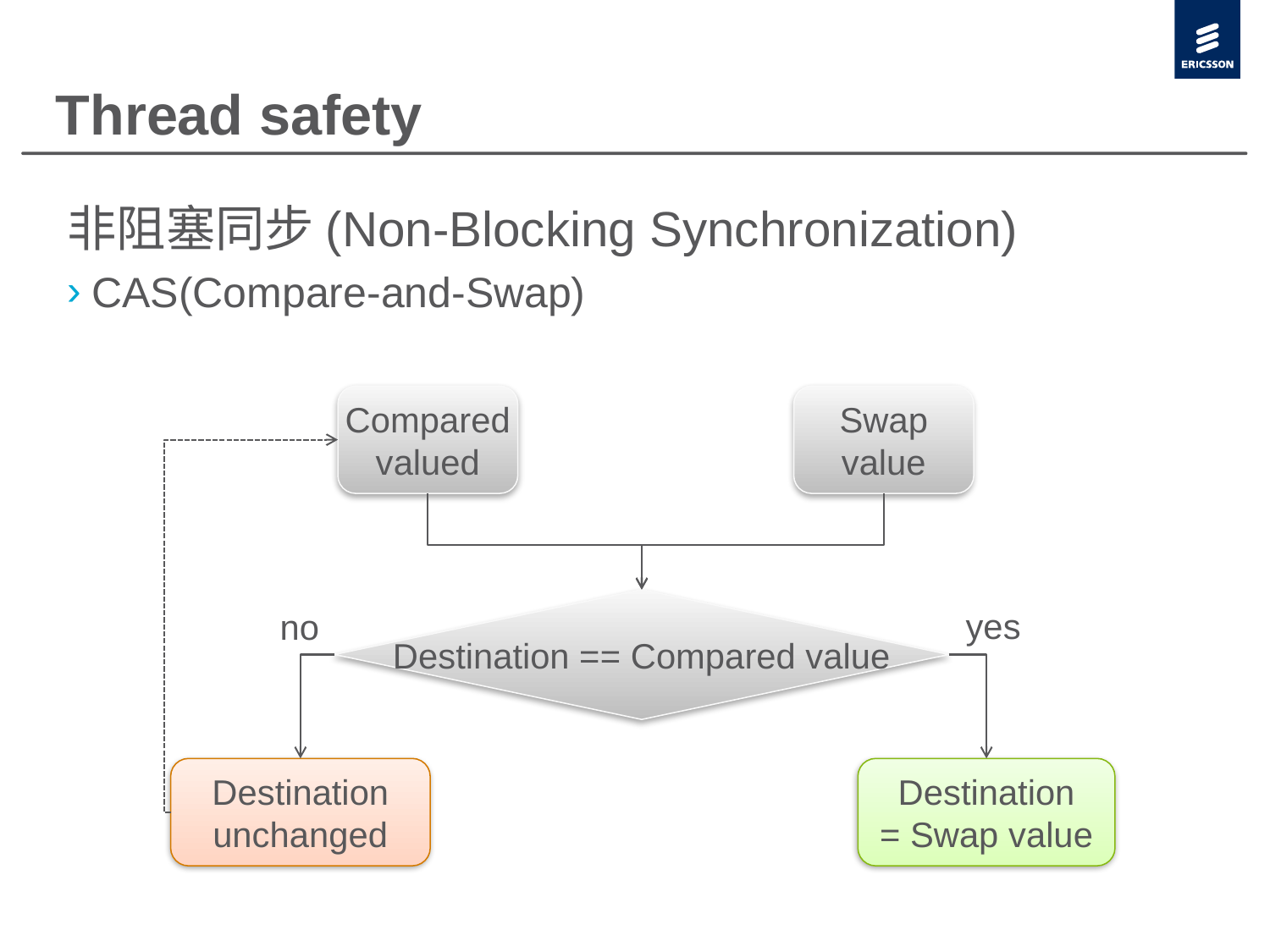

Thread safety
非阻塞同步(Non-Blocking Synchronization)
CAS(Compare-and-Swap)
Compared
valued
Swap
value
Destination == Compared value
yes
no
Destination
= Swap value
Destination
unchanged